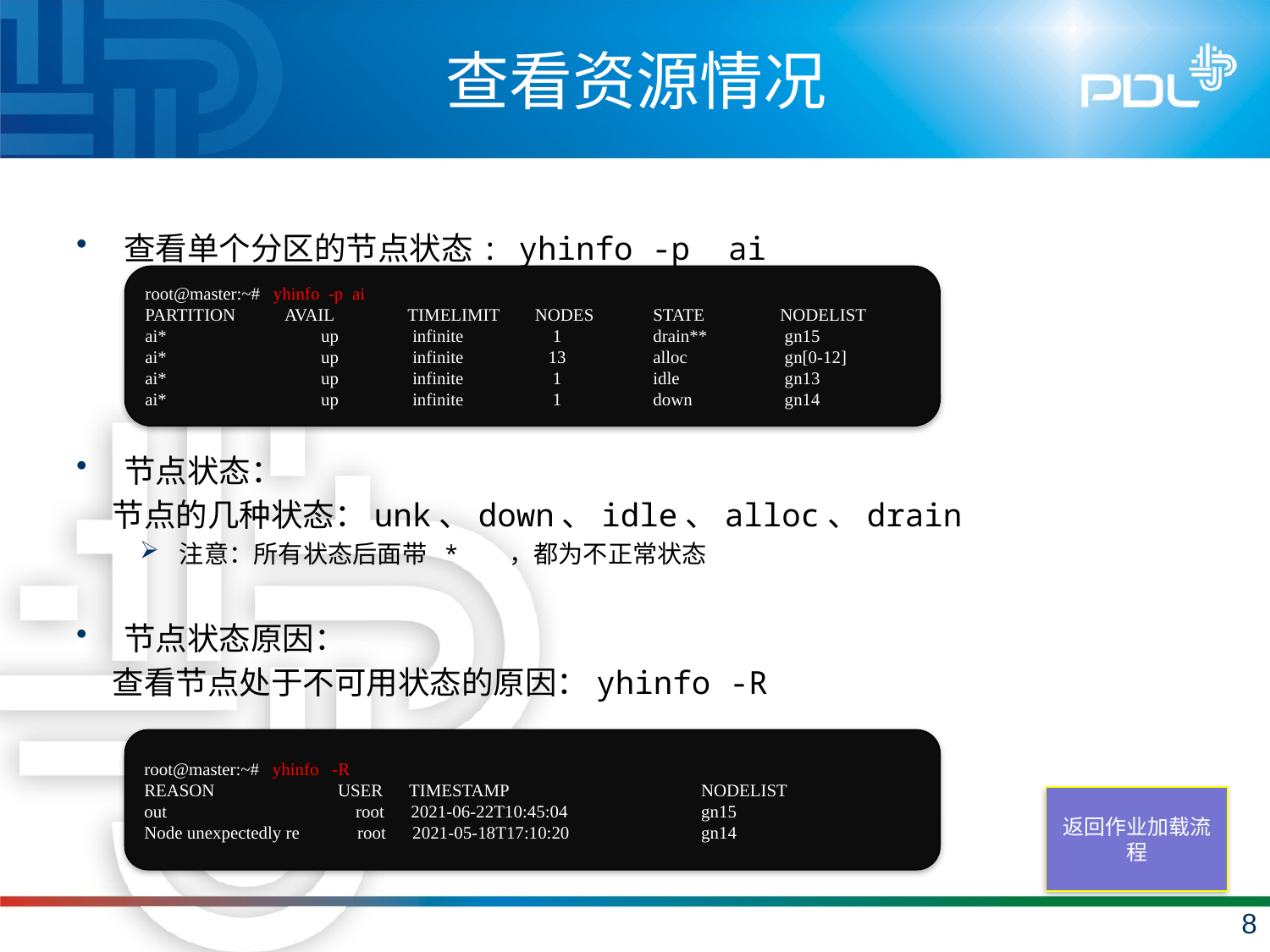

# 查看资源情况
查看单个分区的节点状态: yhinfo -p  ai

节点状态：
    节点的几种状态：unk、down、idle、alloc、drain
注意：所有状态后面带  *   ，都为不正常状态

节点状态原因：
    查看节点处于不可用状态的原因：yhinfo -R

root@master:~#   yhinfo  -p  ai
PARTITION	   AVAIL	  TIMELIMIT	  NODES	STATE 	NODELIST
ai*	           up	   infinite	      1  	drain**	 gn15
ai*	           up	   infinite	     13  	alloc	 gn[0-12]
ai*	           up	   infinite	      1  	idle	 gn13
ai*	           up	   infinite	      1   	down	 gn14
root@master:~#   yhinfo   -R
REASON	               USER      TIMESTAMP		           NODELIST
out                 	                   root      2021-06-22T10:45:04	           gn15
Node unexpectedly re             root      2021-05-18T17:10:20	           gn14
返回作业加载流程
8